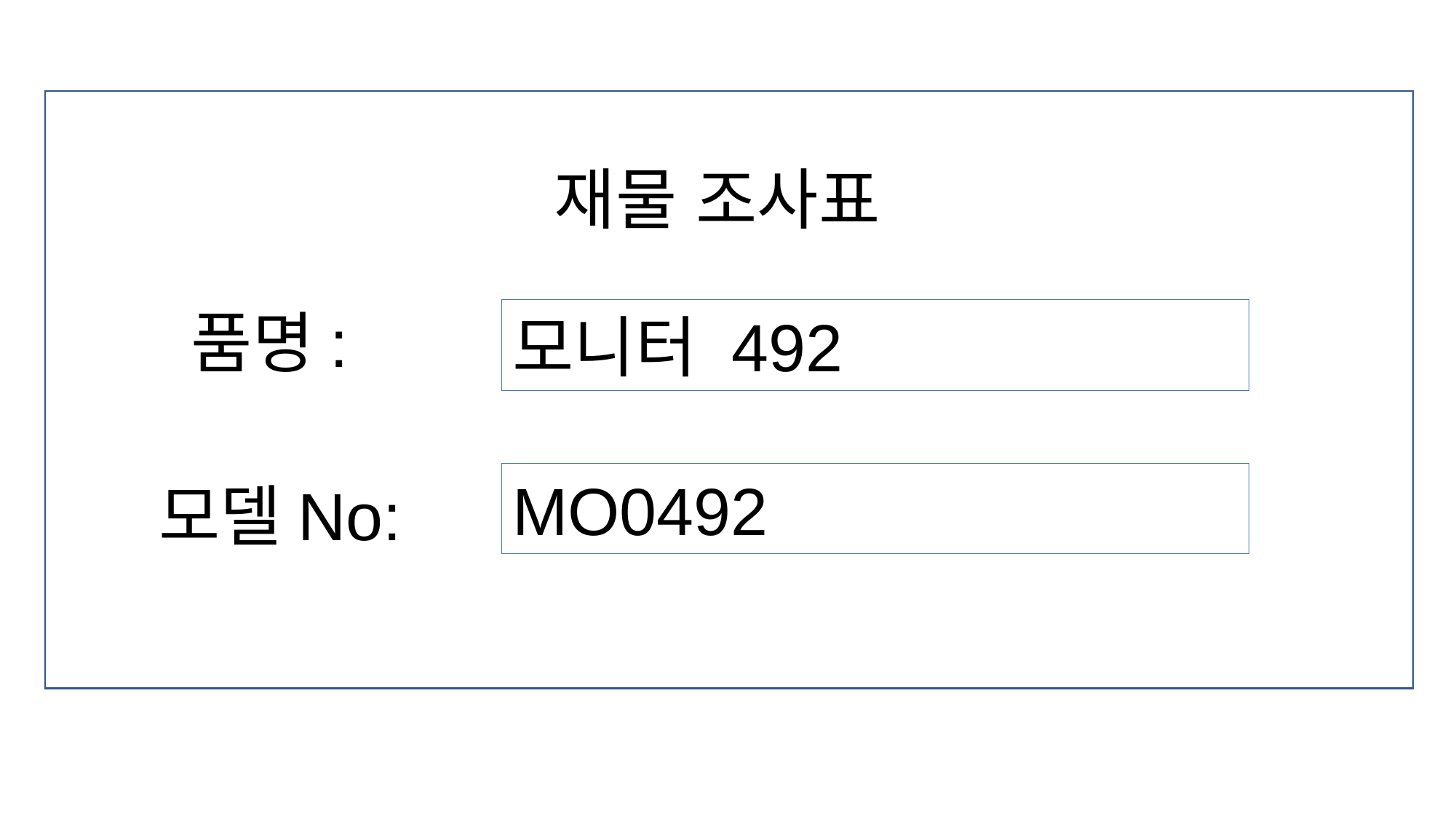

재물 조사표
품명:
모니터 492
MO0492
모델No: